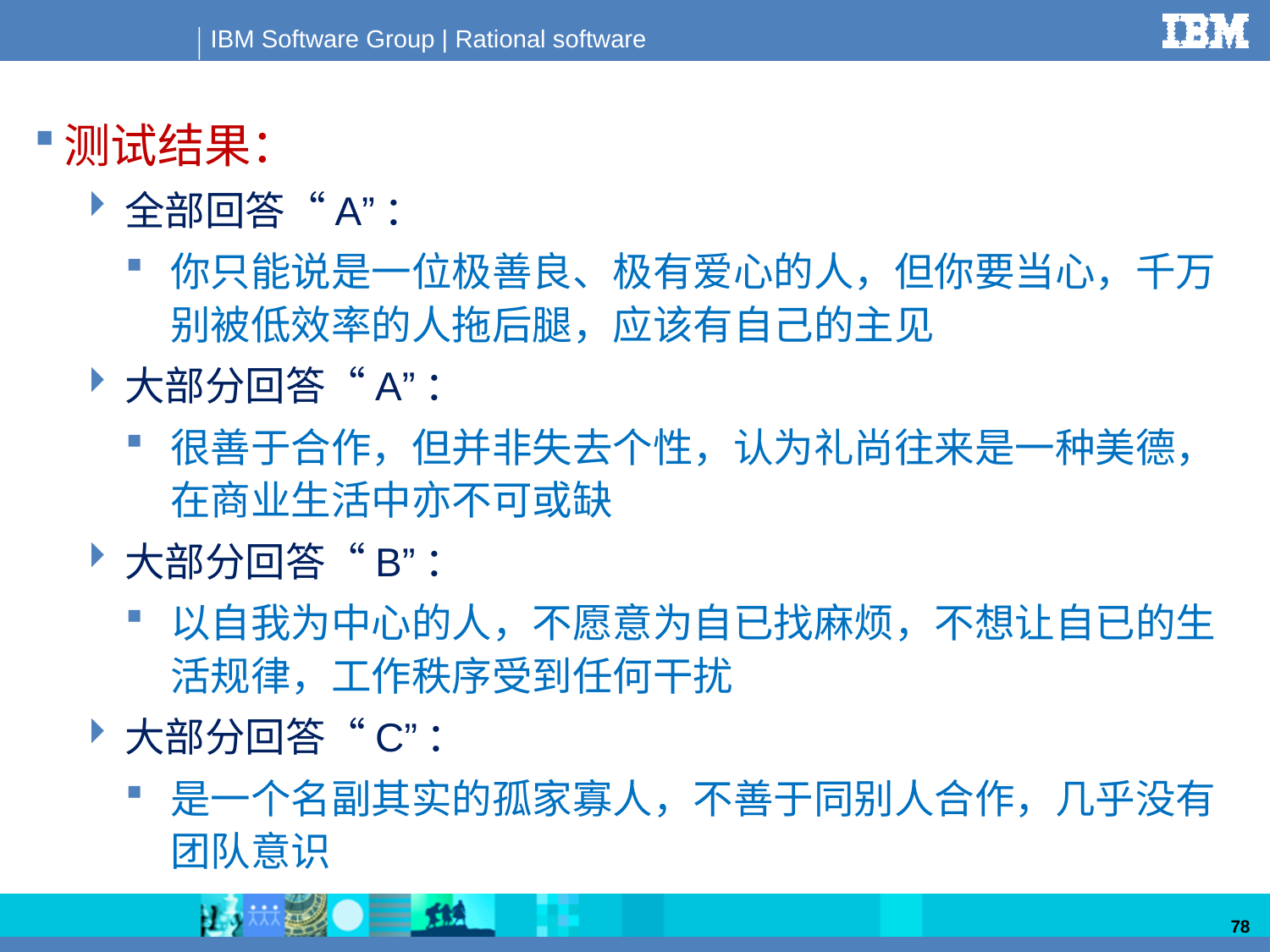

测试结果：
全部回答“A”：
你只能说是一位极善良、极有爱心的人，但你要当心，千万别被低效率的人拖后腿，应该有自己的主见
大部分回答“A”：
很善于合作，但并非失去个性，认为礼尚往来是一种美德，在商业生活中亦不可或缺
大部分回答“B”：
以自我为中心的人，不愿意为自已找麻烦，不想让自已的生活规律，工作秩序受到任何干扰
大部分回答“C”：
是一个名副其实的孤家寡人，不善于同别人合作，几乎没有团队意识

78